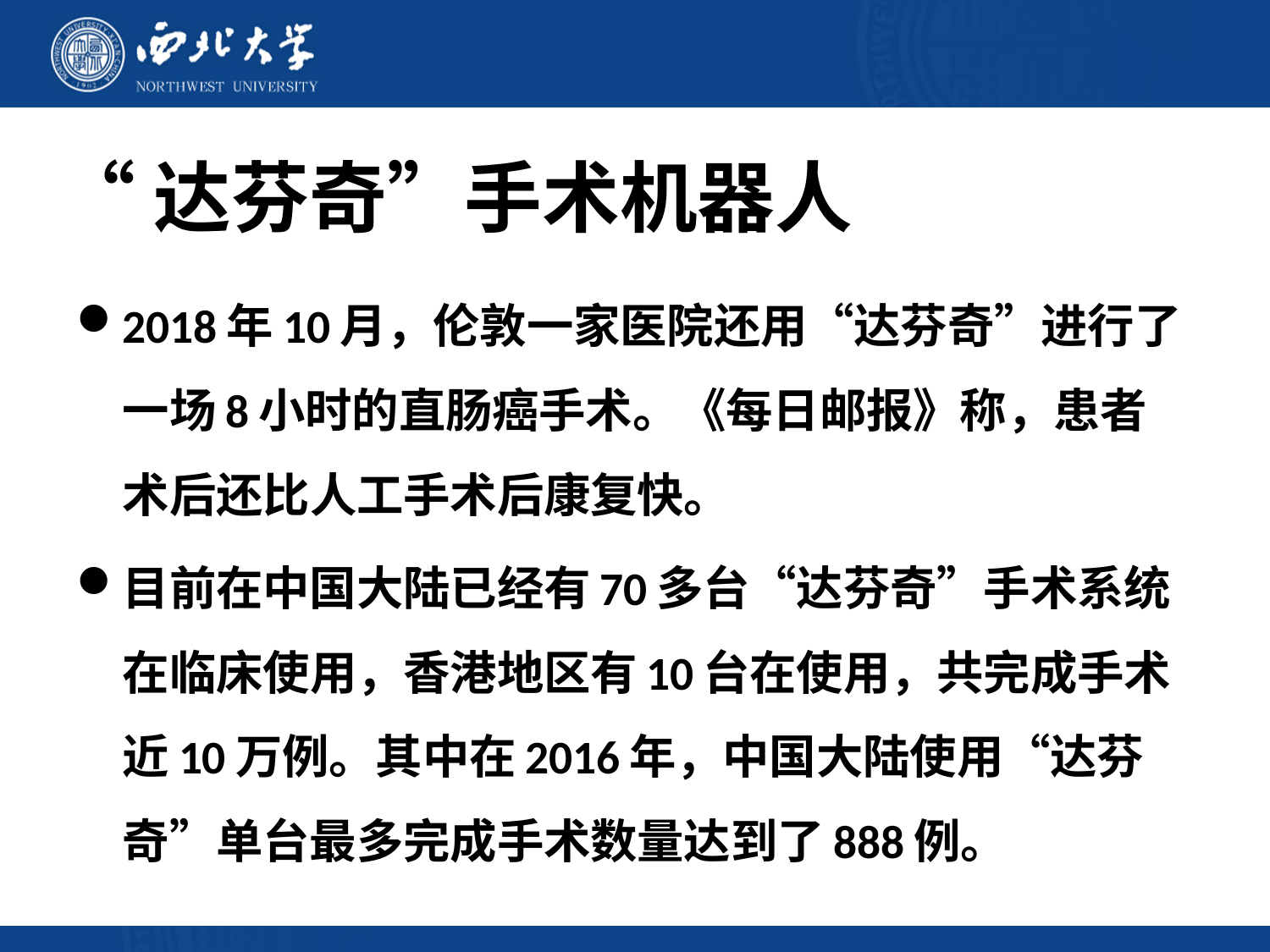

# “达芬奇”手术机器人
2018年10月，伦敦一家医院还用“达芬奇”进行了一场8小时的直肠癌手术。《每日邮报》称，患者术后还比人工手术后康复快。
目前在中国大陆已经有70多台“达芬奇”手术系统在临床使用，香港地区有10台在使用，共完成手术近10万例。其中在2016年，中国大陆使用“达芬奇”单台最多完成手术数量达到了888例。